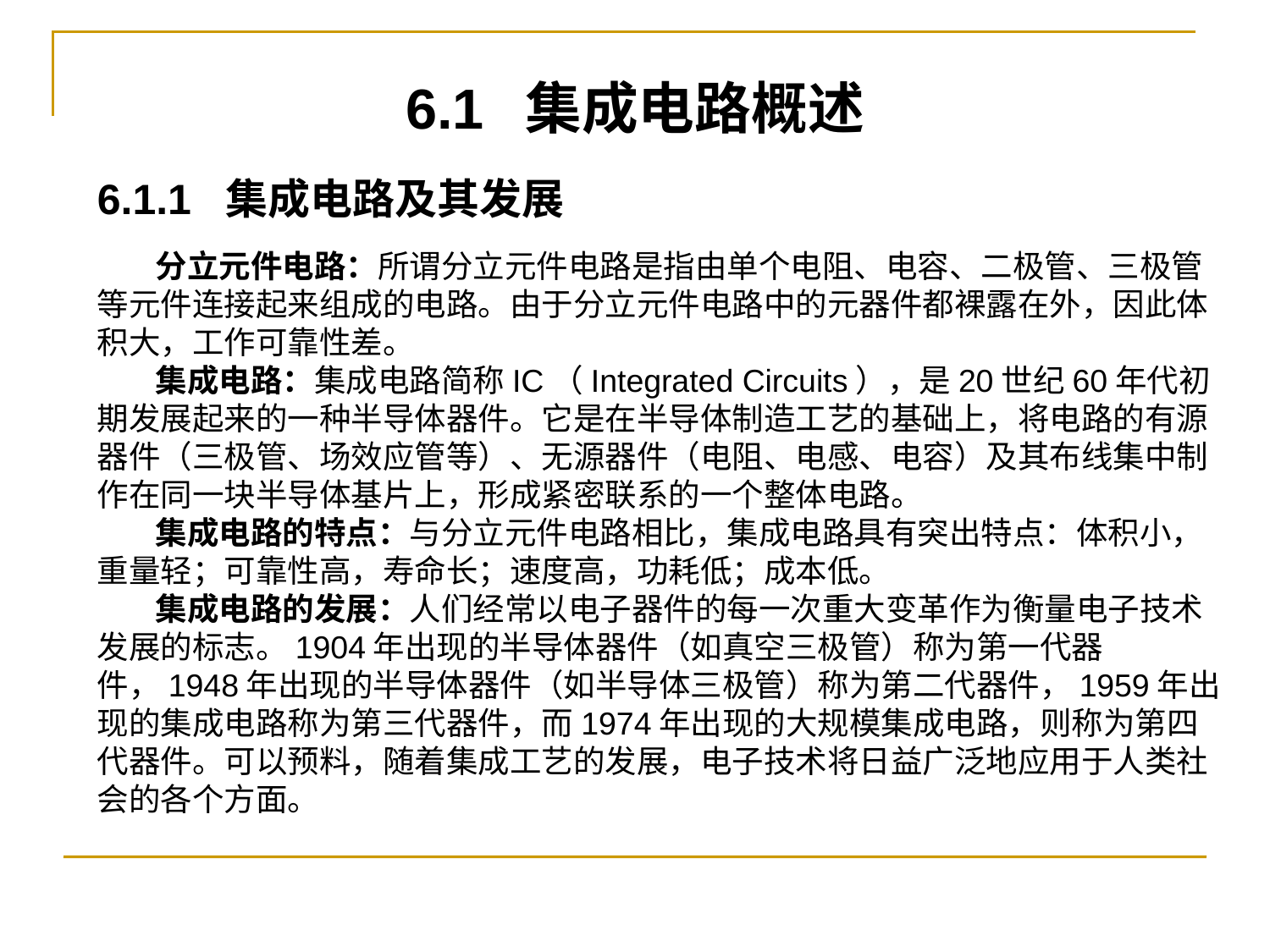

6.1   集成电路概述
6.1.1  集成电路及其发展
       分立元件电路：所谓分立元件电路是指由单个电阻、电容、二极管、三极管等元件连接起来组成的电路。由于分立元件电路中的元器件都裸露在外，因此体积大，工作可靠性差。
       集成电路：集成电路简称IC（Integrated Circuits），是20世纪60年代初期发展起来的一种半导体器件。它是在半导体制造工艺的基础上，将电路的有源器件（三极管、场效应管等）、无源器件（电阻、电感、电容）及其布线集中制作在同一块半导体基片上，形成紧密联系的一个整体电路。
       集成电路的特点：与分立元件电路相比，集成电路具有突出特点：体积小，重量轻；可靠性高，寿命长；速度高，功耗低；成本低。
       集成电路的发展：人们经常以电子器件的每一次重大变革作为衡量电子技术发展的标志。1904年出现的半导体器件（如真空三极管）称为第一代器件，1948年出现的半导体器件（如半导体三极管）称为第二代器件，1959年出现的集成电路称为第三代器件，而1974年出现的大规模集成电路，则称为第四代器件。可以预料，随着集成工艺的发展，电子技术将日益广泛地应用于人类社会的各个方面。